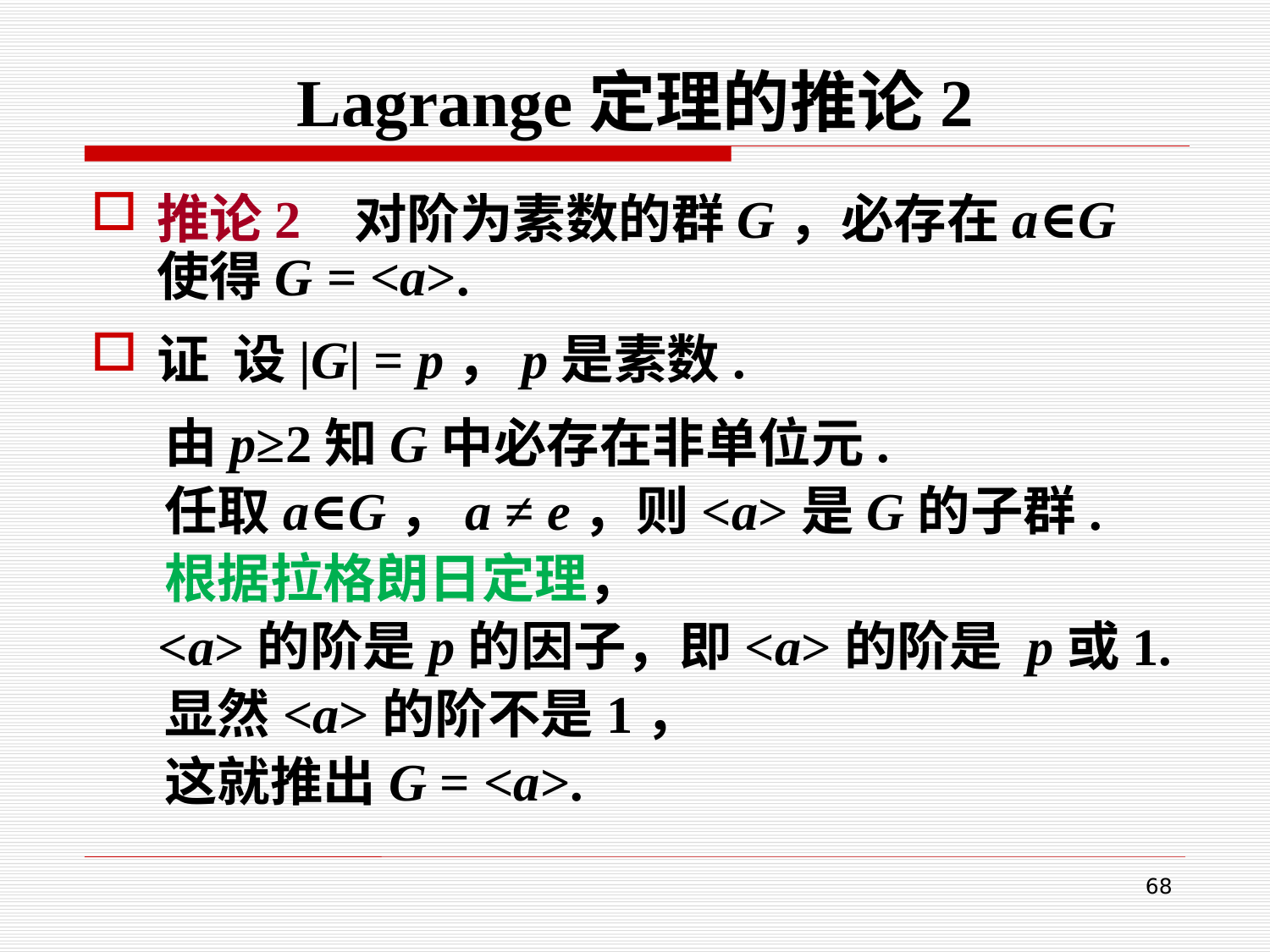

# Lagrange定理的推论2
推论2   对阶为素数的群G，必存在a∈G使得G = <a>.
证  设|G| = p，p是素数.
     由p≥2知G中必存在非单位元.
     任取a∈G，a ≠ e，则<a>是G的子群.
     根据拉格朗日定理，
     <a>的阶是p的因子，即<a>的阶是 p或1.
     显然<a>的阶不是1，
     这就推出G = <a>.
68